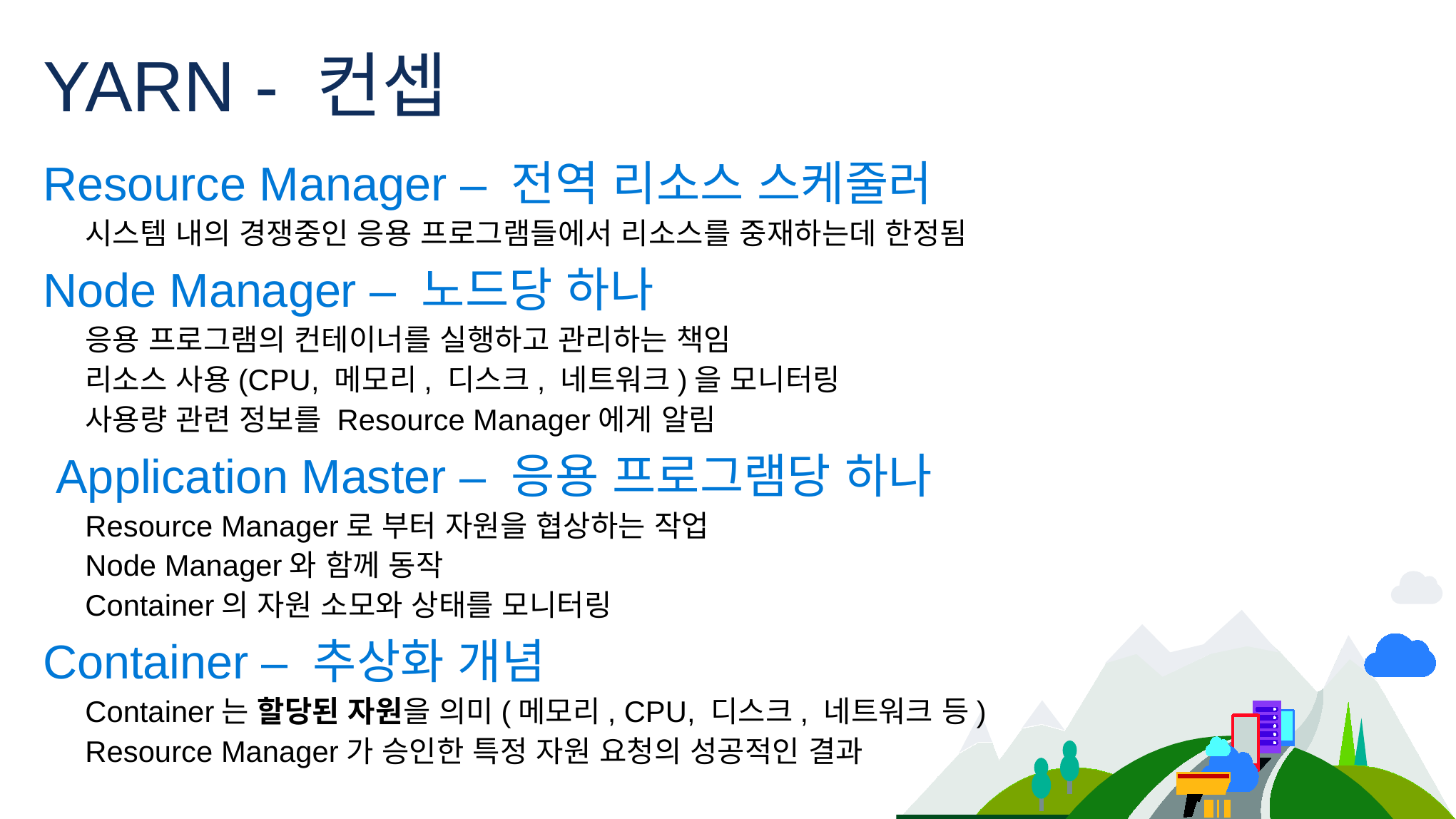

# YARN - 컨셉
Resource Manager – 전역 리소스 스케줄러
시스템 내의 경쟁중인 응용 프로그램들에서 리소스를 중재하는데 한정됨
Node Manager – 노드당 하나
응용 프로그램의 컨테이너를 실행하고 관리하는 책임
리소스 사용(CPU, 메모리, 디스크, 네트워크)을 모니터링
사용량 관련 정보를 Resource Manager에게 알림
 Application Master – 응용 프로그램당 하나
Resource Manager로 부터 자원을 협상하는 작업
Node Manager와 함께 동작
Container의 자원 소모와 상태를 모니터링
Container – 추상화 개념
Container는 할당된 자원을 의미(메모리, CPU, 디스크, 네트워크 등)
Resource Manager가 승인한 특정 자원 요청의 성공적인 결과